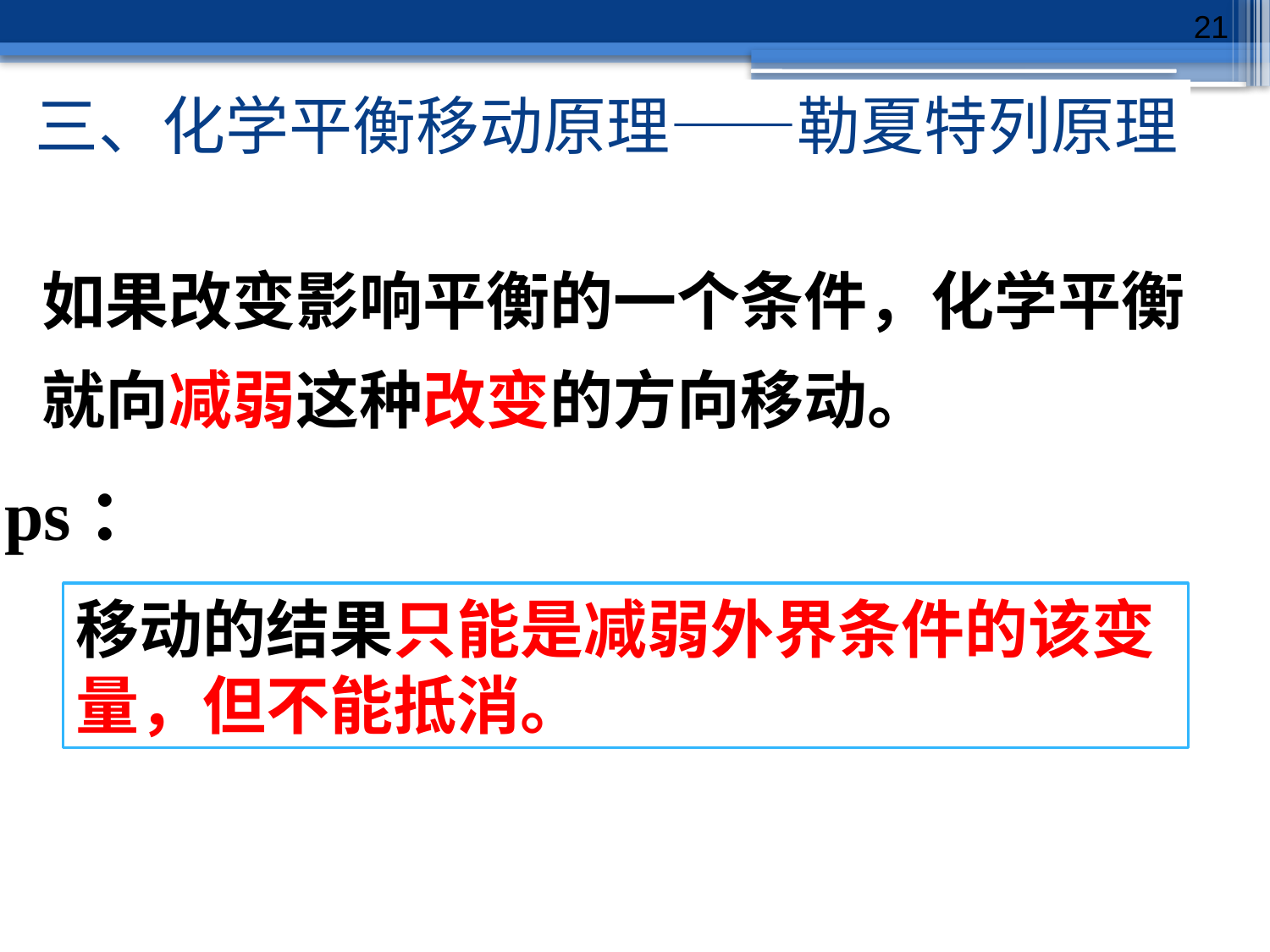

21
三、化学平衡移动原理——勒夏特列原理
如果改变影响平衡的一个条件，化学平衡就向减弱这种改变的方向移动。
ps：
移动的结果只能是减弱外界条件的该变量，但不能抵消。